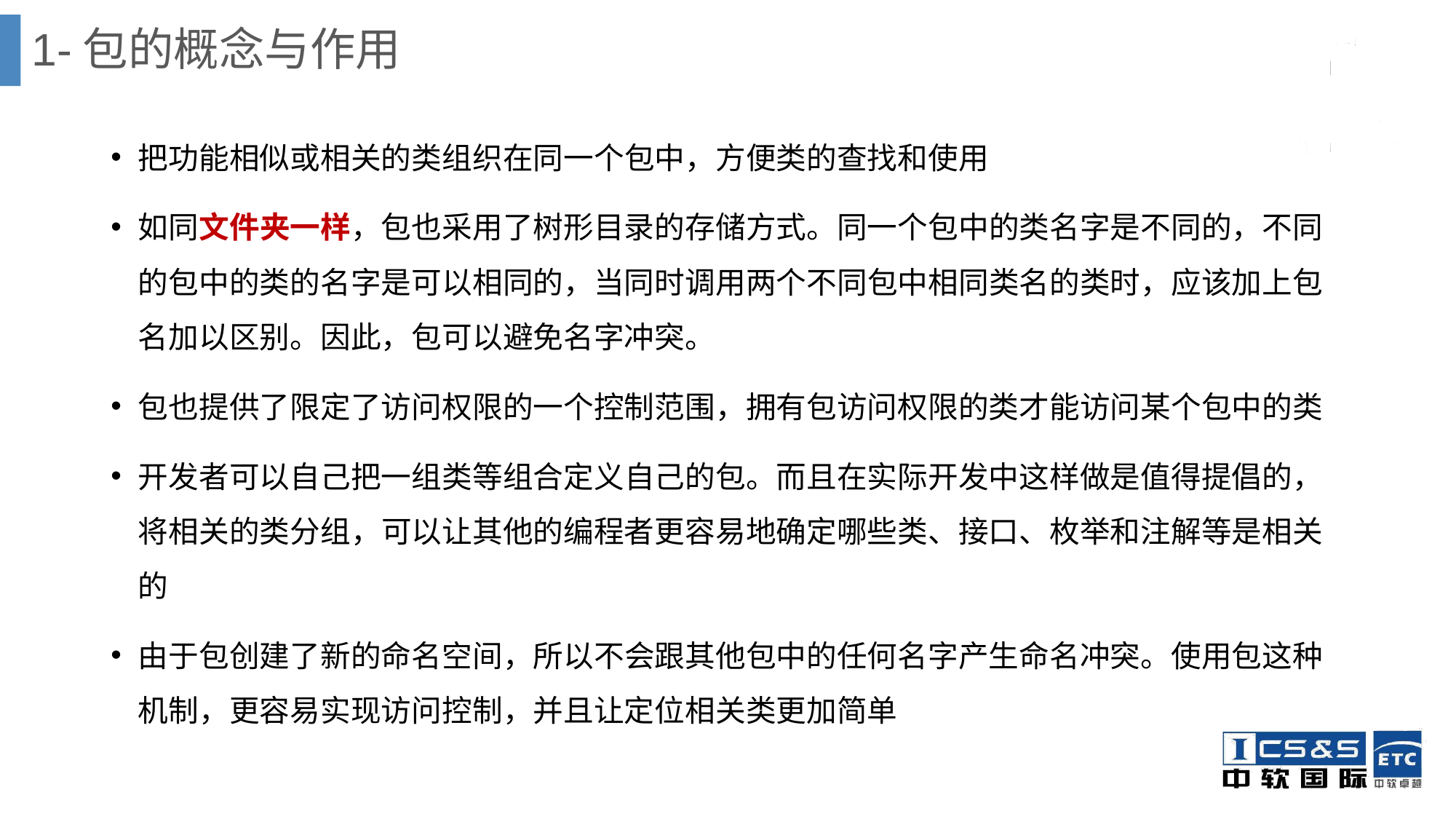

# 1-包的概念与作用
把功能相似或相关的类组织在同一个包中，方便类的查找和使用
如同文件夹一样，包也采用了树形目录的存储方式。同一个包中的类名字是不同的，不同的包中的类的名字是可以相同的，当同时调用两个不同包中相同类名的类时，应该加上包名加以区别。因此，包可以避免名字冲突。
包也提供了限定了访问权限的一个控制范围，拥有包访问权限的类才能访问某个包中的类
开发者可以自己把一组类等组合定义自己的包。而且在实际开发中这样做是值得提倡的，将相关的类分组，可以让其他的编程者更容易地确定哪些类、接口、枚举和注解等是相关的
由于包创建了新的命名空间，所以不会跟其他包中的任何名字产生命名冲突。使用包这种机制，更容易实现访问控制，并且让定位相关类更加简单